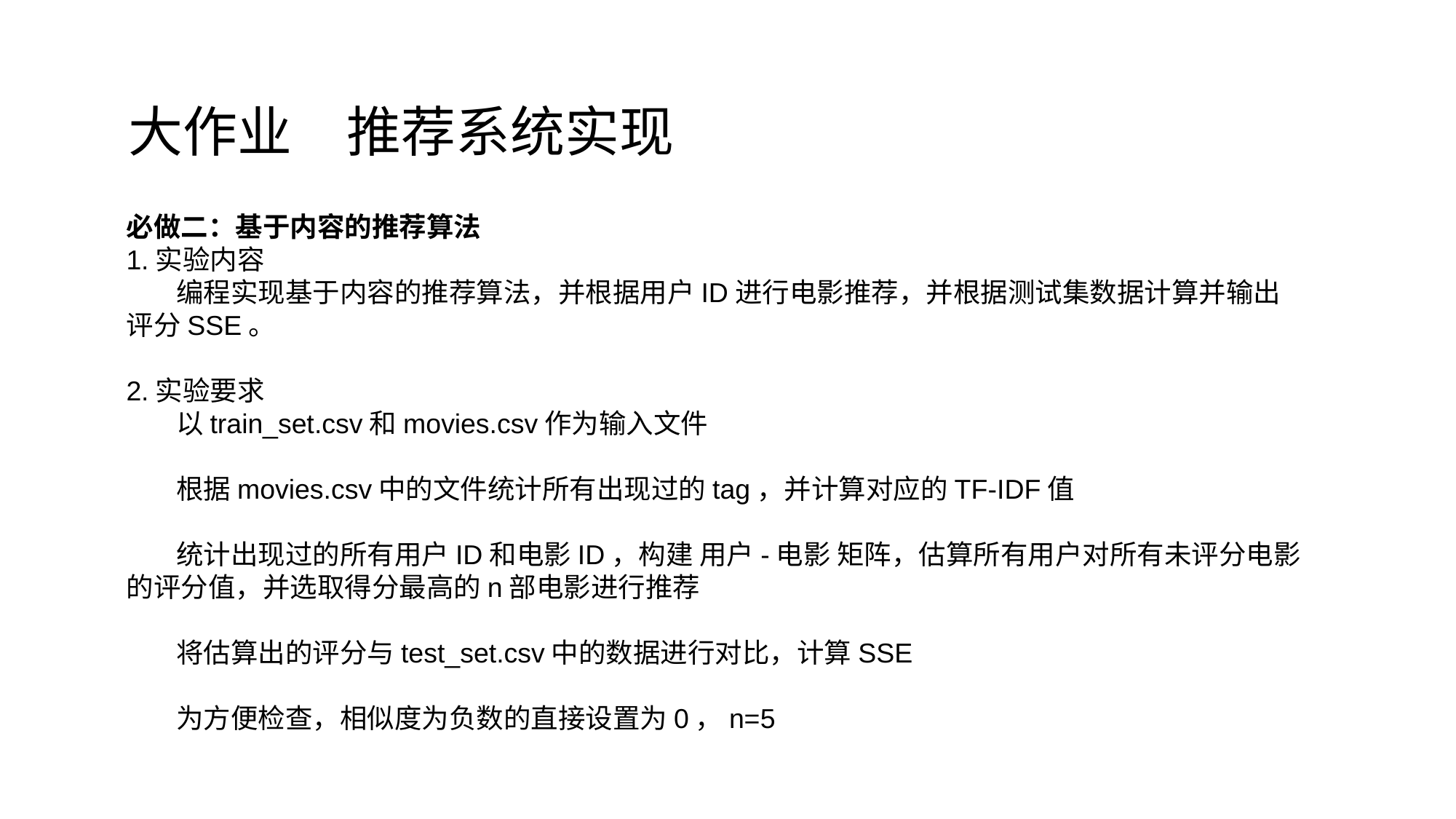

大作业	推荐系统实现
必做二：基于内容的推荐算法
1.实验内容
       编程实现基于内容的推荐算法，并根据用户ID进行电影推荐，并根据测试集数据计算并输出评分SSE。

2.实验要求
       以train_set.csv和movies.csv作为输入文件

       根据movies.csv中的文件统计所有出现过的tag，并计算对应的TF-IDF值

       统计出现过的所有用户ID和电影ID，构建 用户-电影 矩阵，估算所有用户对所有未评分电影的评分值，并选取得分最高的n部电影进行推荐

       将估算出的评分与test_set.csv中的数据进行对比，计算SSE

       为方便检查，相似度为负数的直接设置为0，n=5